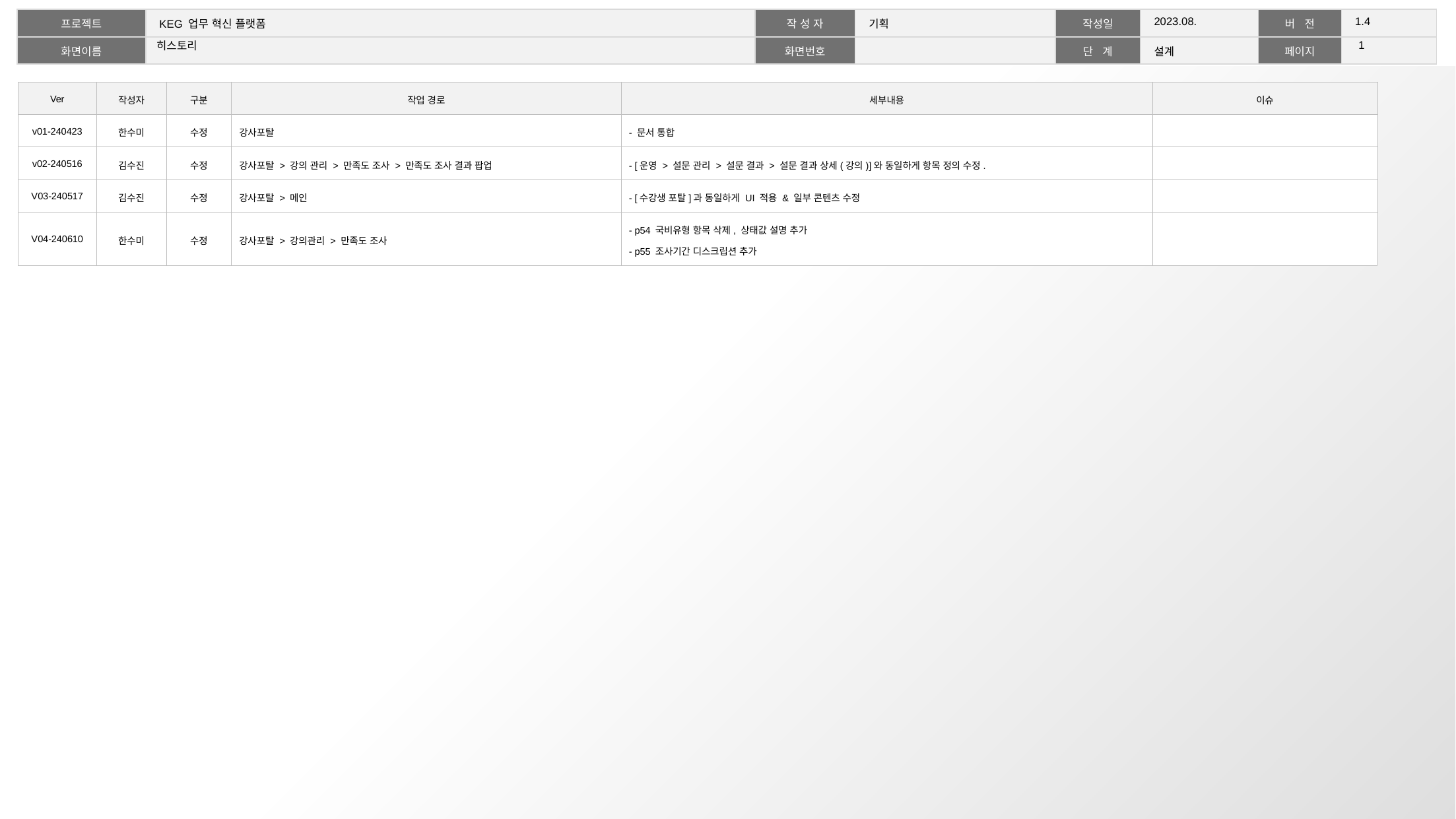

1

# 히스토리
| Ver | 작성자 | 구분 | 작업 경로 | 세부내용 | 이슈 |
| --- | --- | --- | --- | --- | --- |
| v01-240423 | 한수미 | 수정 | 강사포탈 | - 문서 통합 |  |
| v02-240516 | 김수진 | 수정 | 강사포탈 > 강의 관리 > 만족도 조사 > 만족도 조사 결과 팝업 | - [운영 > 설문 관리 > 설문 결과 > 설문 결과 상세(강의)]와 동일하게 항목 정의 수정. |  |
| V03-240517 | 김수진 | 수정 | 강사포탈 > 메인 | - [수강생 포탈]과 동일하게 UI 적용 & 일부 콘텐츠 수정 |  |
| V04-240610 | 한수미 | 수정 | 강사포탈 > 강의관리 > 만족도 조사 | - p54 국비유형 항목 삭제, 상태값 설명 추가 - p55 조사기간 디스크립션 추가 |  |